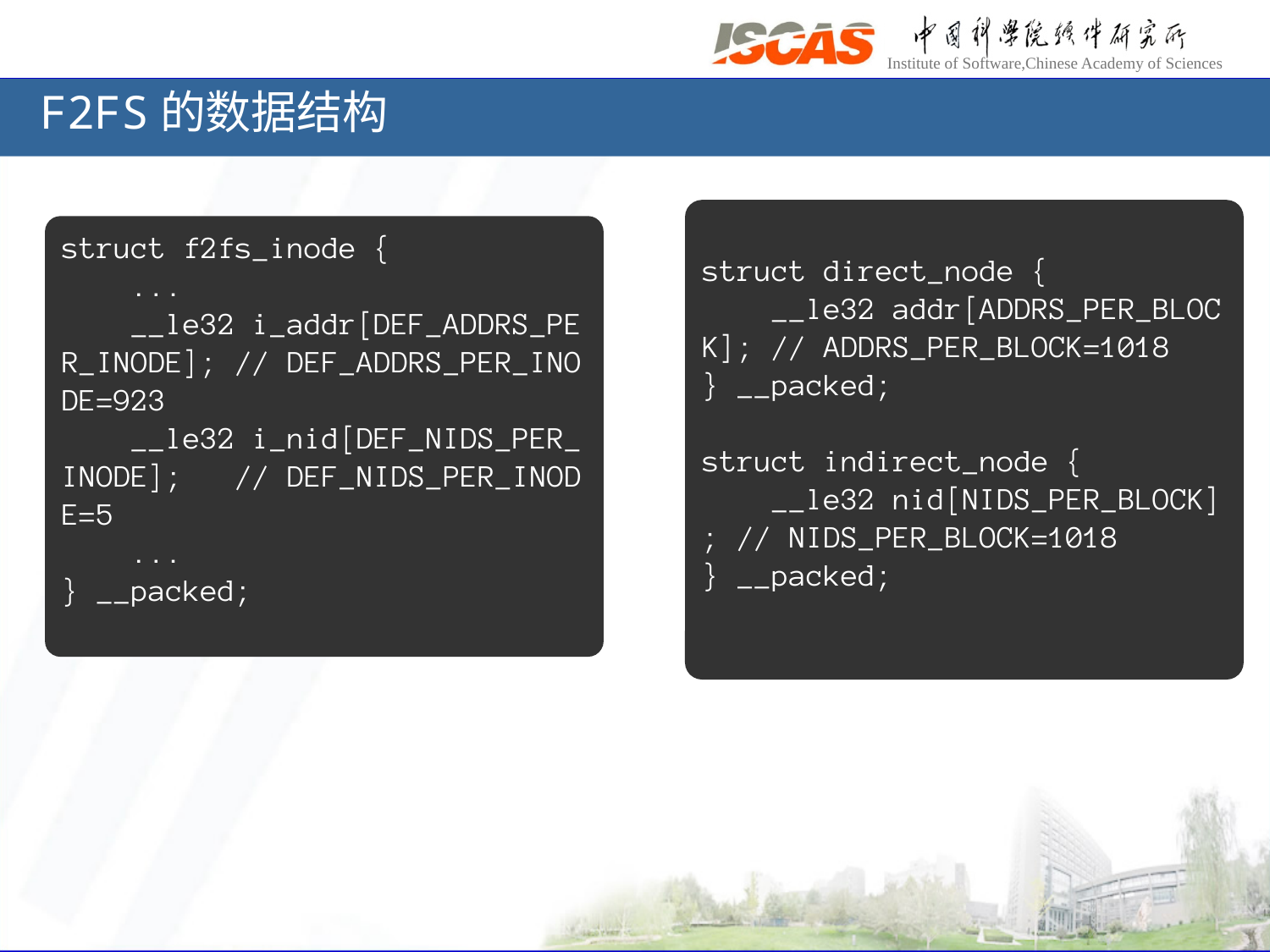

# F2FS的数据结构
struct direct_node {
    __le32 addr[ADDRS_PER_BLOCK]; // ADDRS_PER_BLOCK=1018
} __packed;
struct indirect_node {
    __le32 nid[NIDS_PER_BLOCK]; // NIDS_PER_BLOCK=1018
} __packed;

struct f2fs_inode {
    ...
    __le32 i_addr[DEF_ADDRS_PER_INODE]; // DEF_ADDRS_PER_INODE=923
    __le32 i_nid[DEF_NIDS_PER_INODE];   // DEF_NIDS_PER_INODE=5
    ...
} __packed;